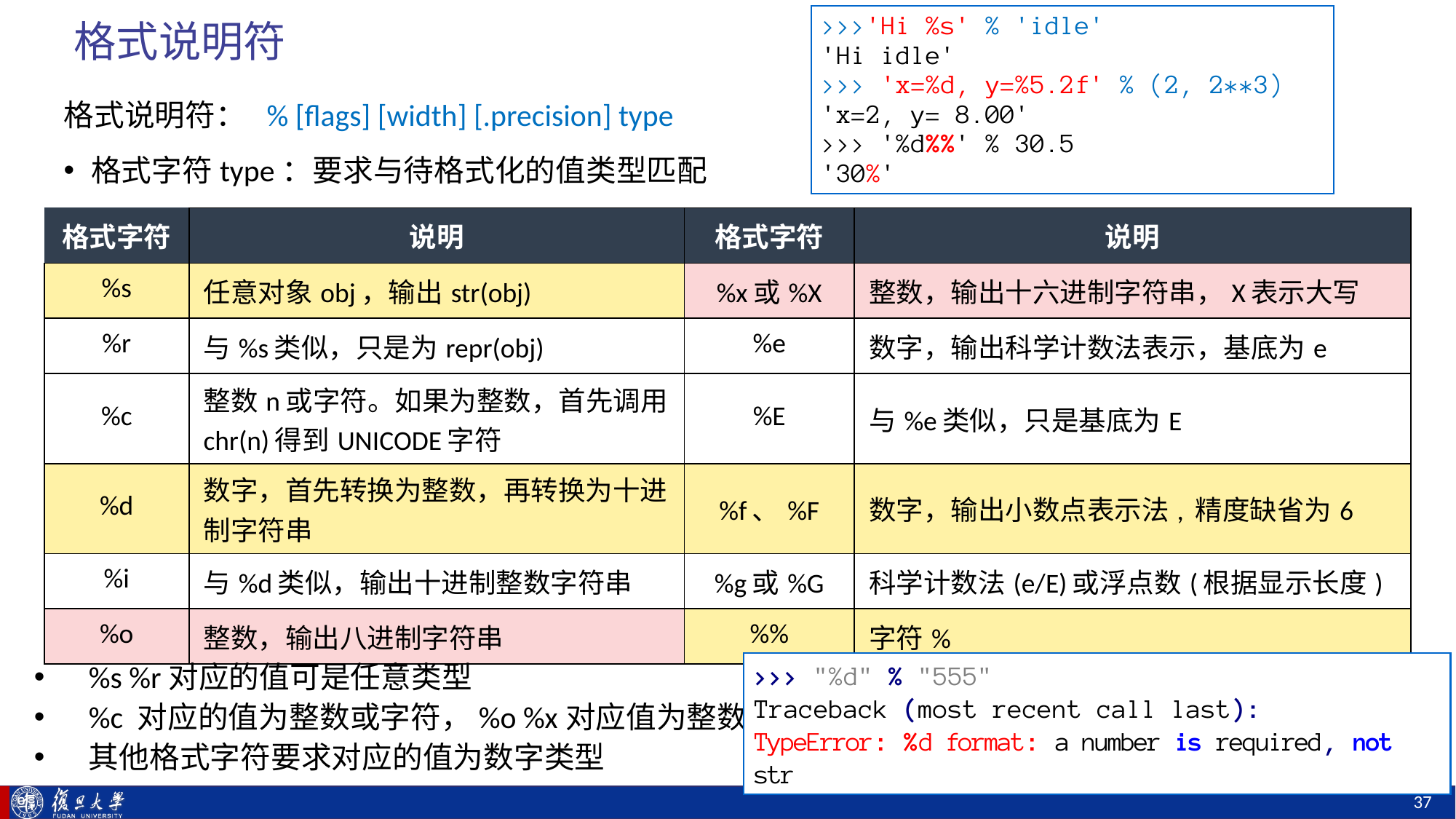

# 格式说明符
>>>'Hi %s' % 'idle'
'Hi idle'
>>> 'x=%d, y=%5.2f' % (2, 2**3)
'x=2, y= 8.00'
>>> '%d%%' % 30.5
'30%'
格式说明符：  % [flags] [width] [.precision] type
格式字符type：要求与待格式化的值类型匹配

| 格式字符 | 说明 | 格式字符 | 说明 |
| --- | --- | --- | --- |
| %s | 任意对象obj，输出str(obj) | %x或%X | 整数，输出十六进制字符串，X表示大写 |
| %r | 与%s类似，只是为repr(obj) | %e | 数字，输出科学计数法表示，基底为e |
| %c | 整数n或字符。如果为整数，首先调用chr(n)得到UNICODE字符 | %E | 与%e类似，只是基底为E |
| %d | 数字，首先转换为整数，再转换为十进制字符串 | %f、%F | 数字，输出小数点表示法, 精度缺省为6 |
| %i | 与%d类似，输出十进制整数字符串 | %g或%G | 科学计数法(e/E)或浮点数(根据显示长度) |
| %o | 整数，输出八进制字符串 | %% | 字符% |
%s %r对应的值可是任意类型
%c 对应的值为整数或字符，%o %x对应值为整数
其他格式字符要求对应的值为数字类型
>>> "%d" % "555"
Traceback (most recent call last):
TypeError: %d format: a number is required, not str